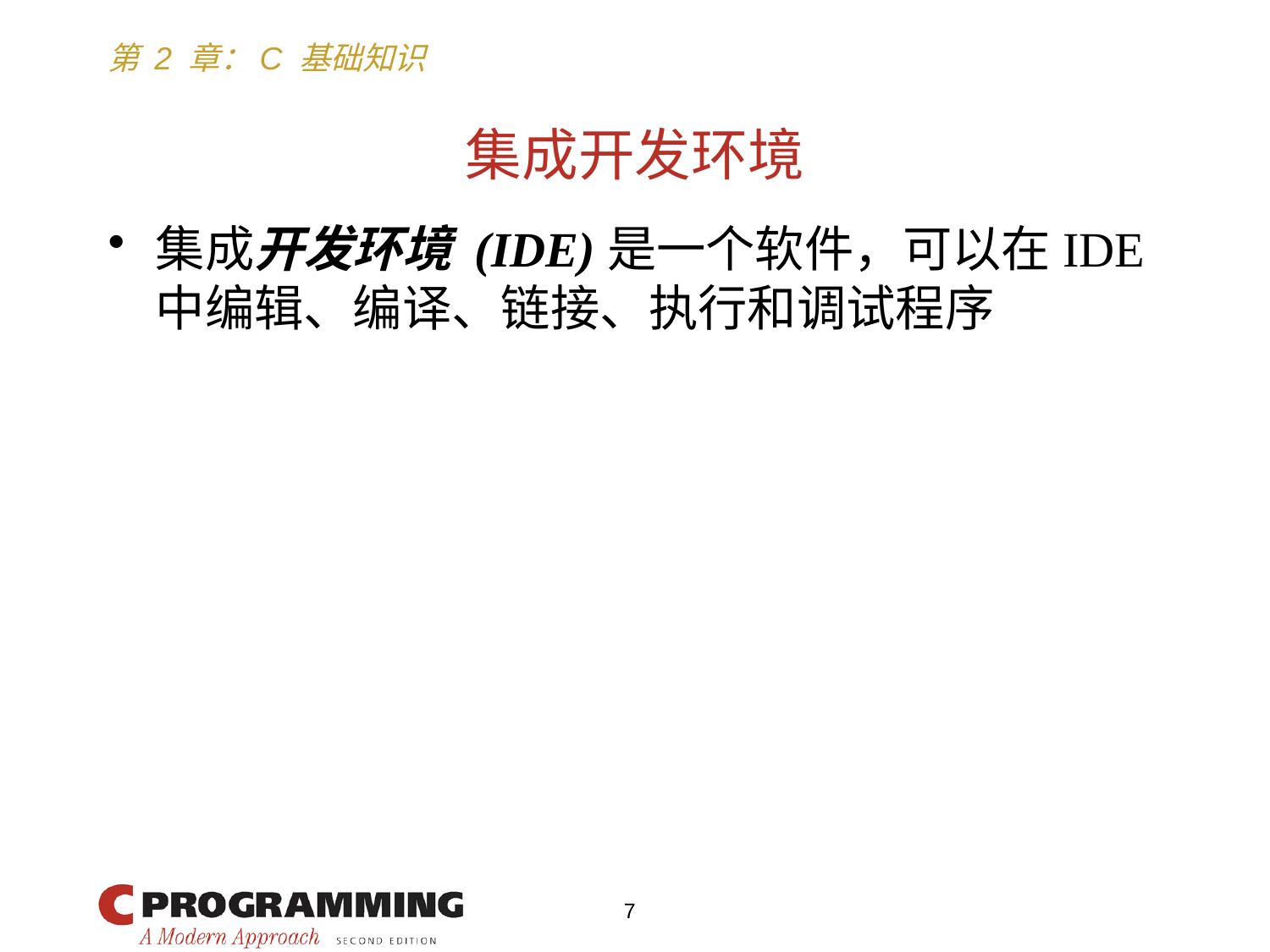

# 集成开发环境
集成开发环境 (IDE)是一个软件，可以在IDE中编辑、编译、链接、执行和调试程序
7